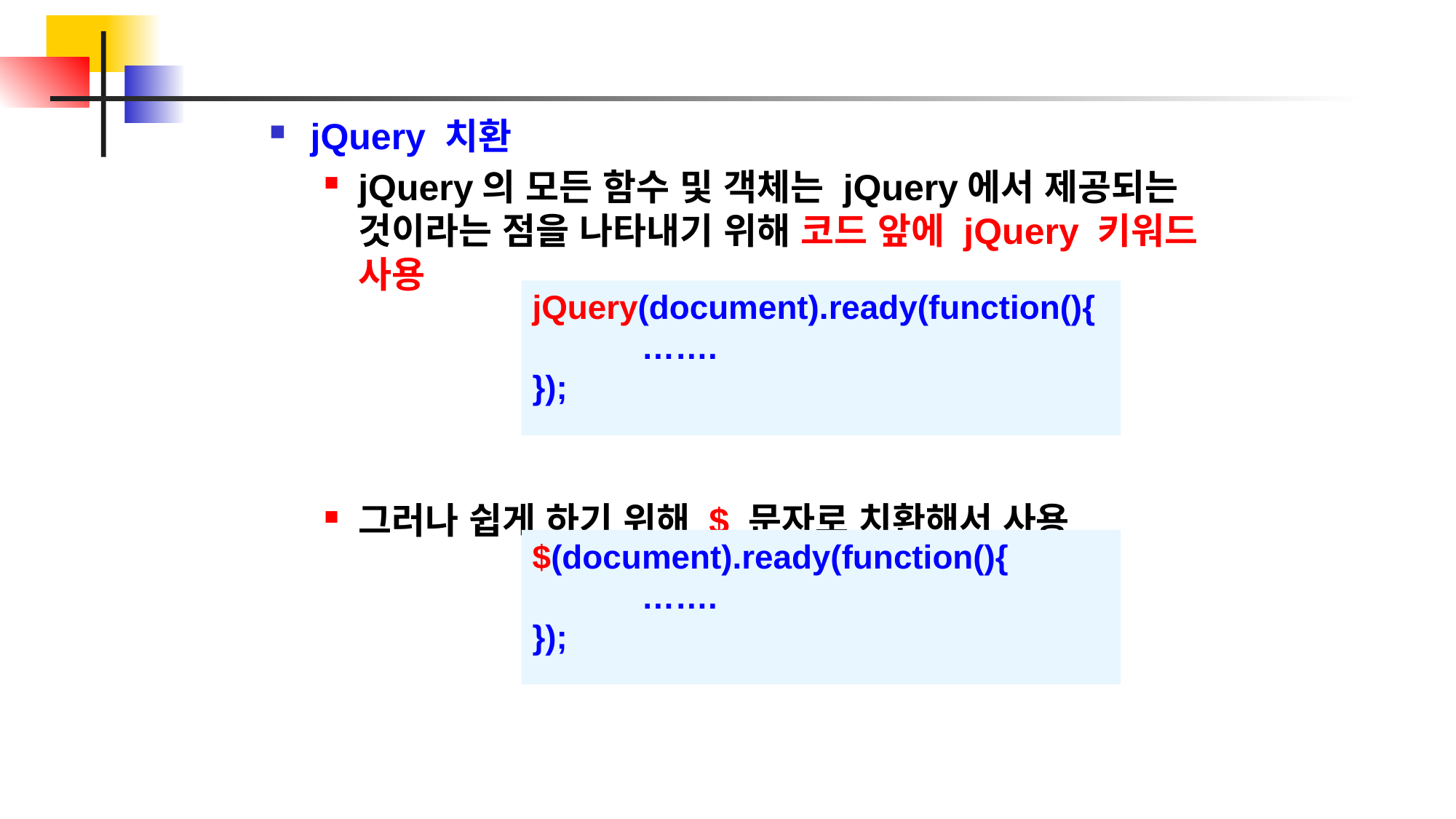

jQuery 치환
jQuery의 모든 함수 및 객체는 jQuery에서 제공되는 것이라는 점을 나타내기 위해 코드 앞에 jQuery 키워드 사용

그러나 쉽게 하기 위해 $ 문자로 치환해서 사용
jQuery(document).ready(function(){
	…….
});
$(document).ready(function(){
	…….
});